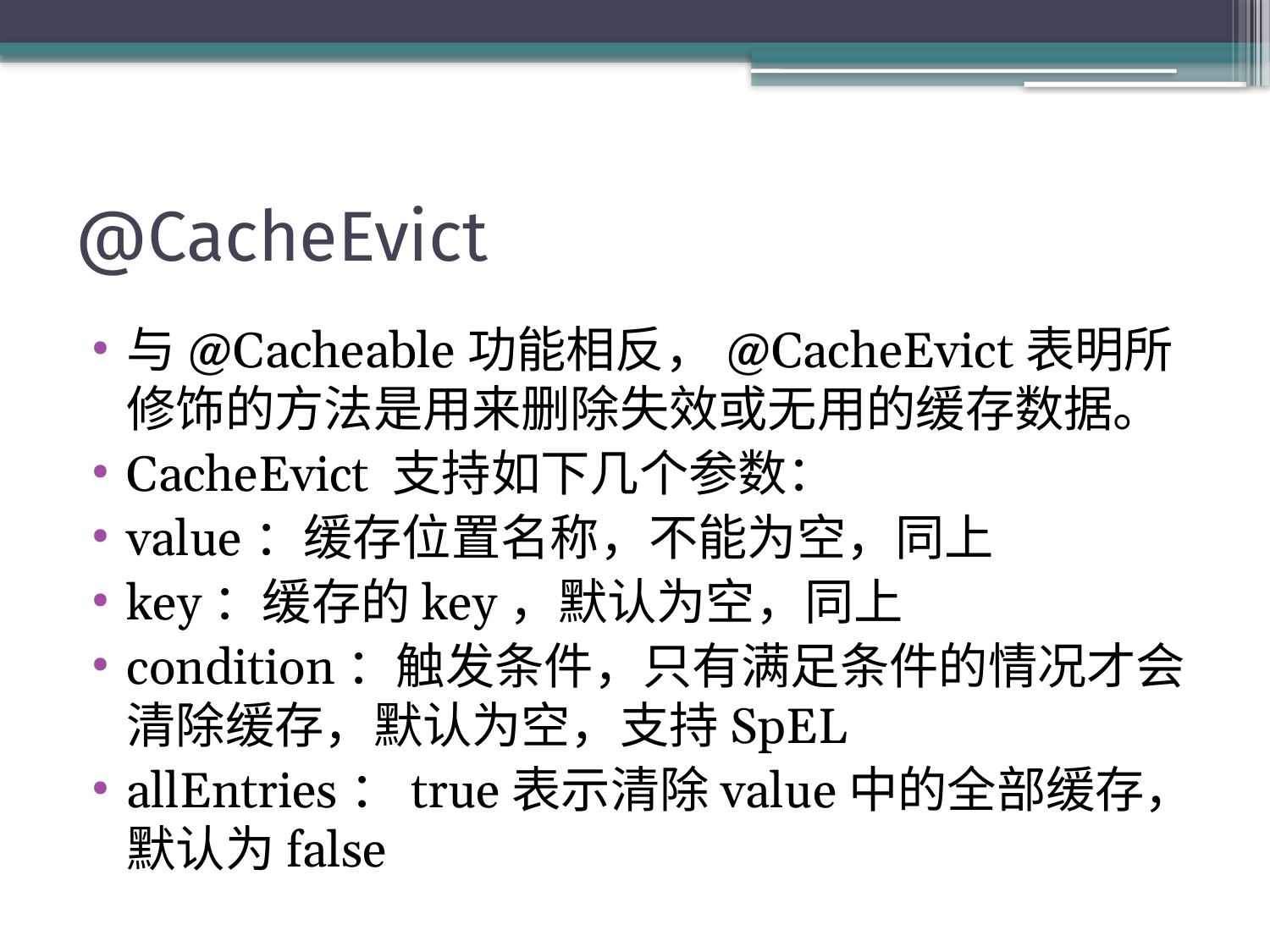

# @CacheEvict
与@Cacheable功能相反，@CacheEvict表明所修饰的方法是用来删除失效或无用的缓存数据。
CacheEvict 支持如下几个参数：
value：缓存位置名称，不能为空，同上
key：缓存的key，默认为空，同上
condition：触发条件，只有满足条件的情况才会清除缓存，默认为空，支持SpEL
allEntries：true表示清除value中的全部缓存，默认为false